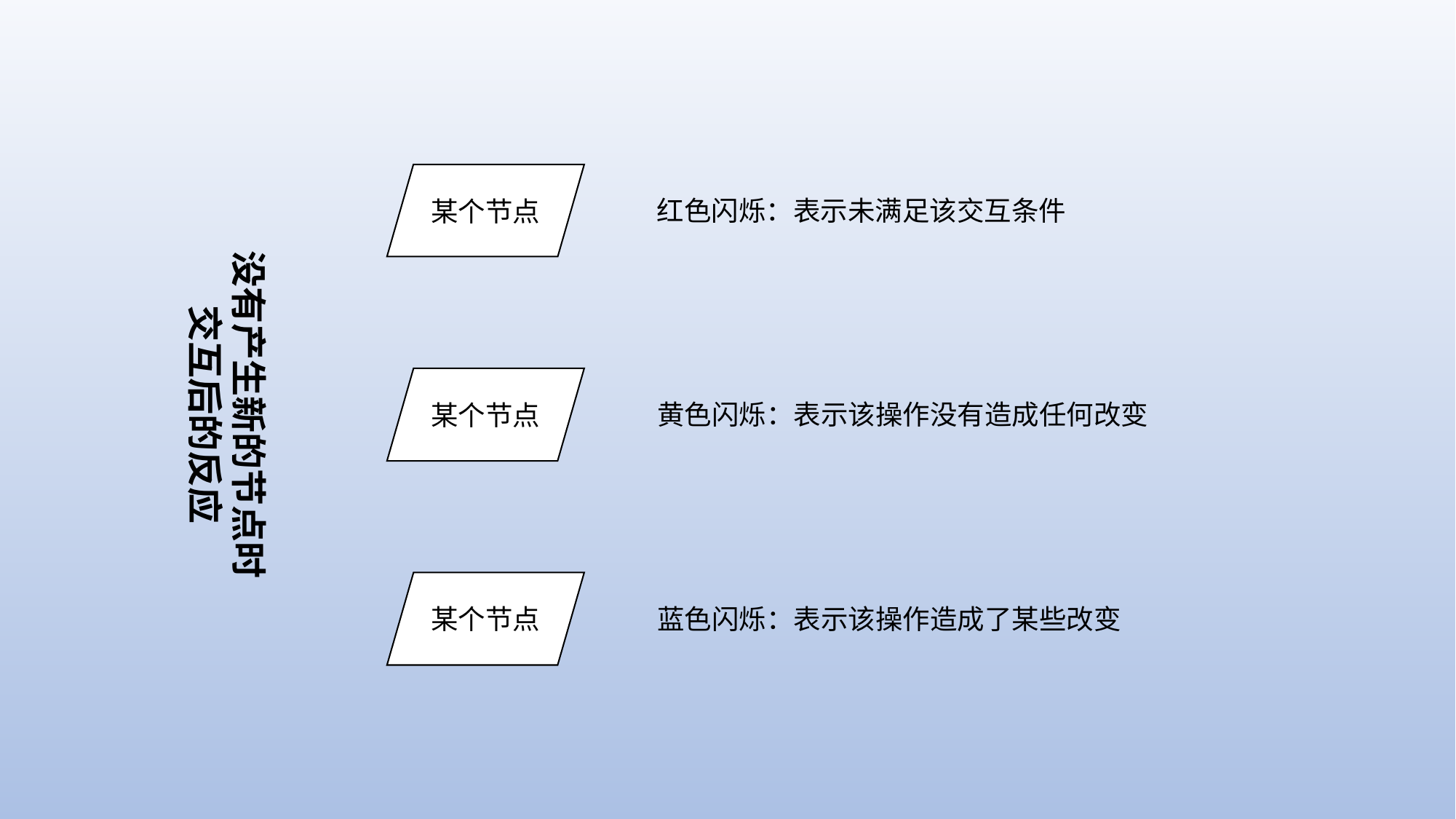

某个节点
红色闪烁：表示未满足该交互条件
没有产生新的节点时
交互后的反应
某个节点
黄色闪烁：表示该操作没有造成任何改变
某个节点
蓝色闪烁：表示该操作造成了某些改变